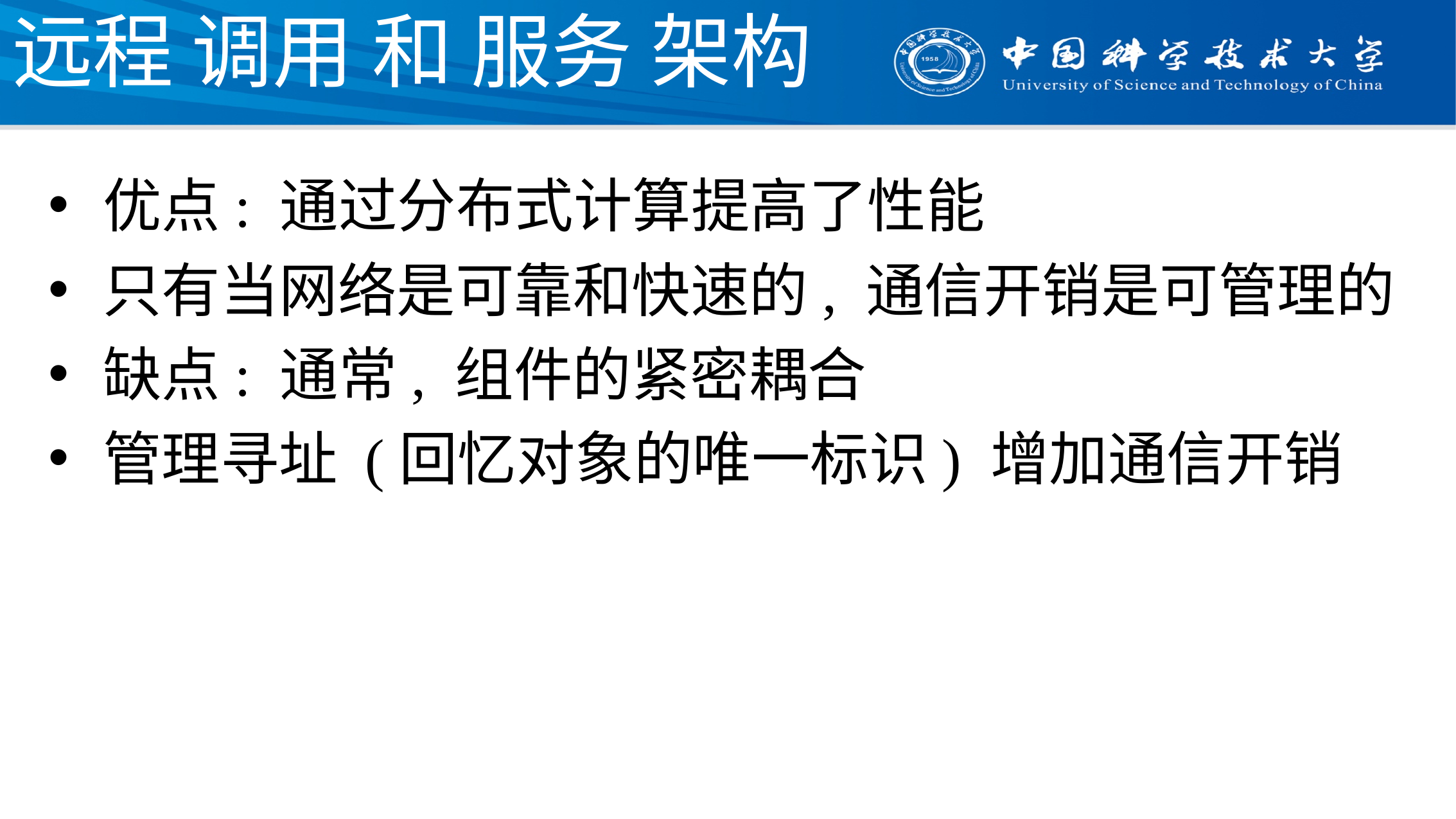

# 远程 调用 和 服务 架构
优点: 通过分布式计算提高了性能
只有当网络是可靠和快速的, 通信开销是可管理的
缺点: 通常, 组件的紧密耦合
管理寻址 (回忆对象的唯一标识) 增加通信开销